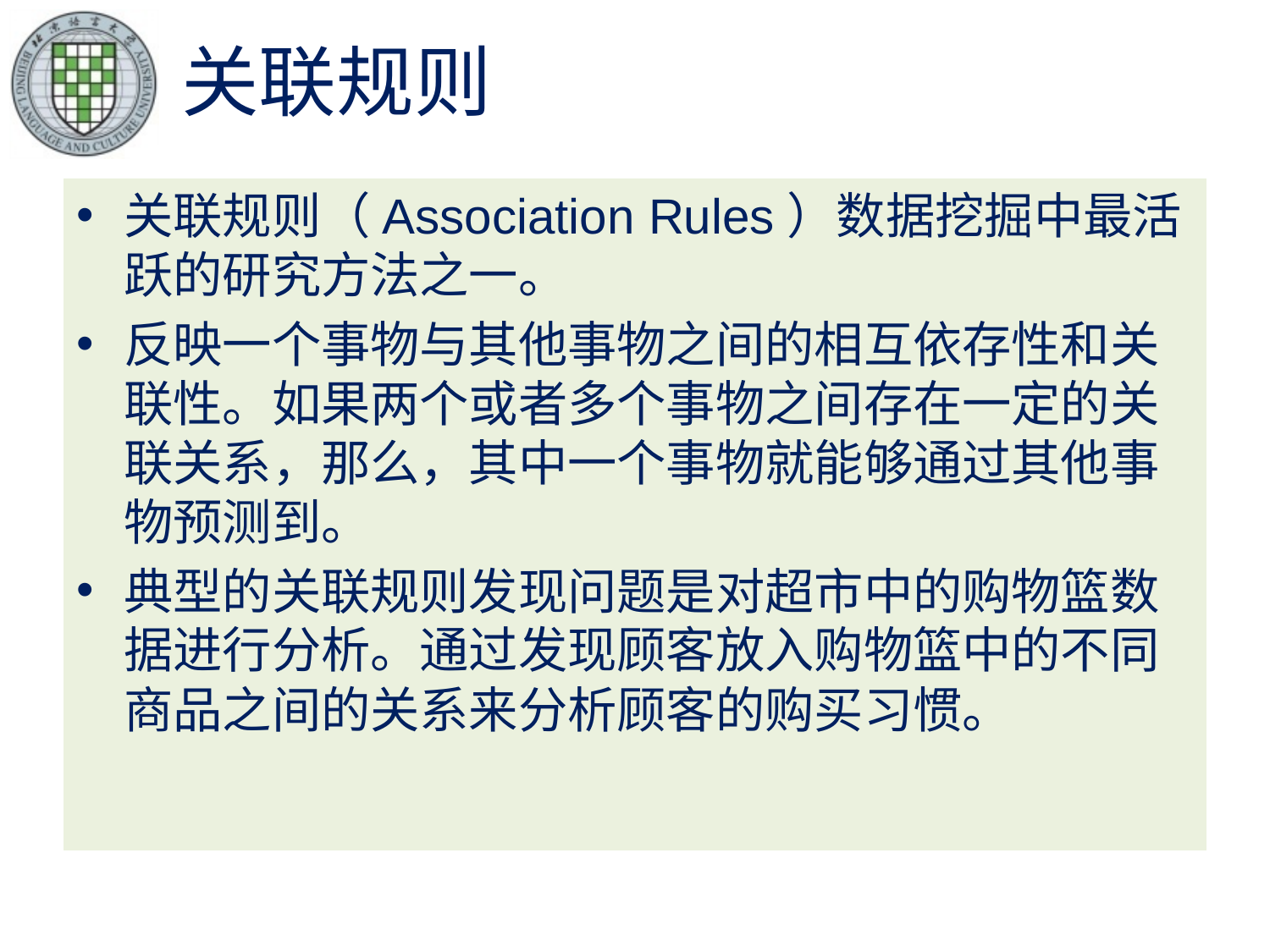

# 关联规则
关联规则（Association Rules）数据挖掘中最活跃的研究方法之一。
反映一个事物与其他事物之间的相互依存性和关联性。如果两个或者多个事物之间存在一定的关联关系，那么，其中一个事物就能够通过其他事物预测到。
典型的关联规则发现问题是对超市中的购物篮数据进行分析。通过发现顾客放入购物篮中的不同商品之间的关系来分析顾客的购买习惯。